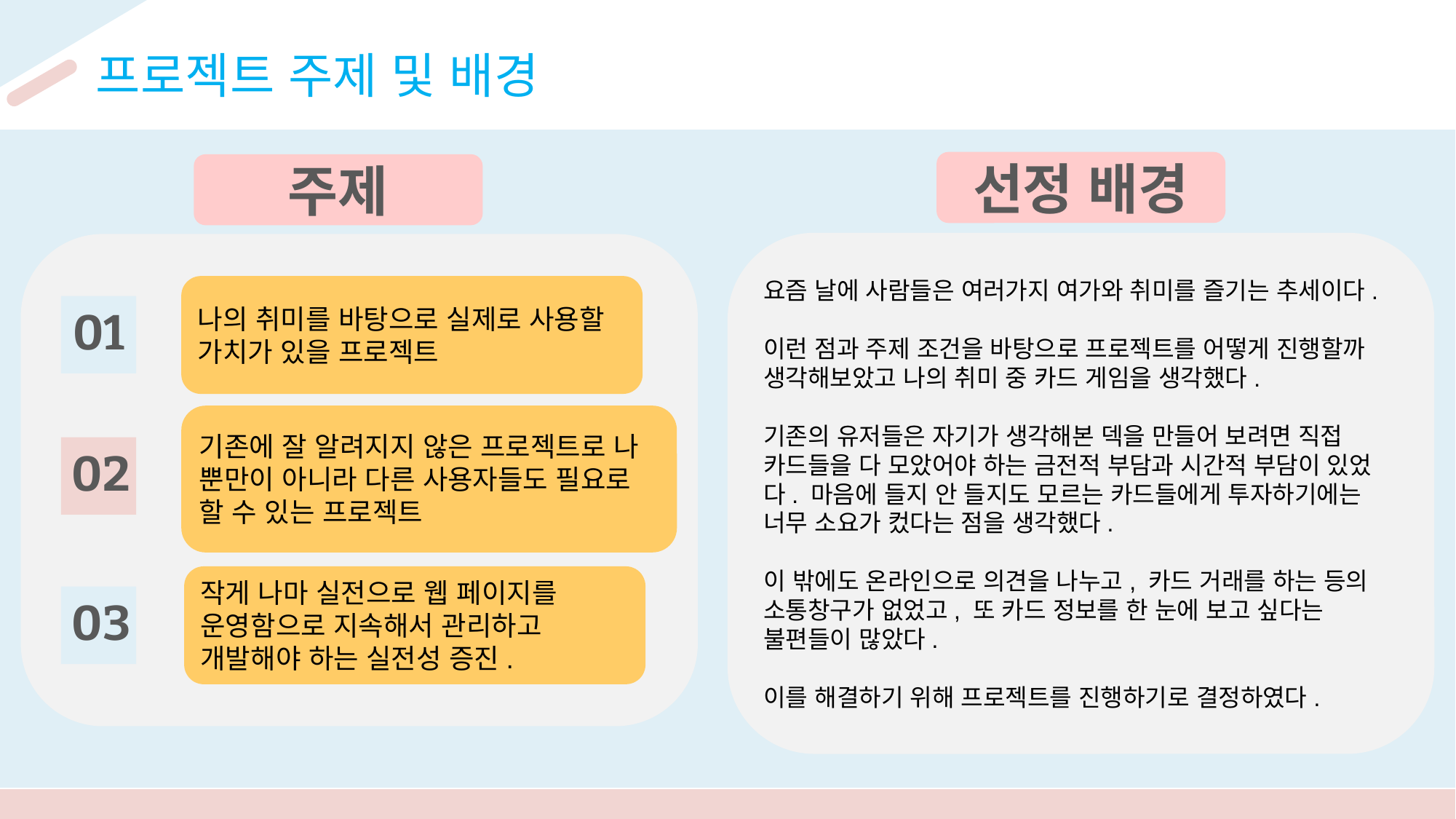

프로젝트 주제 및 배경

선정 배경
주제
요즘 날에 사람들은 여러가지 여가와 취미를 즐기는 추세이다.

이런 점과 주제 조건을 바탕으로 프로젝트를 어떻게 진행할까 생각해보았고 나의 취미 중 카드 게임을 생각했다.

기존의 유저들은 자기가 생각해본 덱을 만들어 보려면 직접 카드들을 다 모았어야 하는 금전적 부담과 시간적 부담이 있었다. 마음에 들지 안 들지도 모르는 카드들에게 투자하기에는 너무 소요가 컸다는 점을 생각했다.

이 밖에도 온라인으로 의견을 나누고, 카드 거래를 하는 등의 소통창구가 없었고, 또 카드 정보를 한 눈에 보고 싶다는 불편들이 많았다.

이를 해결하기 위해 프로젝트를 진행하기로 결정하였다.

나의 취미를 바탕으로 실제로 사용할 가치가 있을 프로젝트
01
기존에 잘 알려지지 않은 프로젝트로 나 뿐만이 아니라 다른 사용자들도 필요로 할 수 있는 프로젝트
02
작게 나마 실전으로 웹 페이지를 운영함으로 지속해서 관리하고 개발해야 하는 실전성 증진.
03